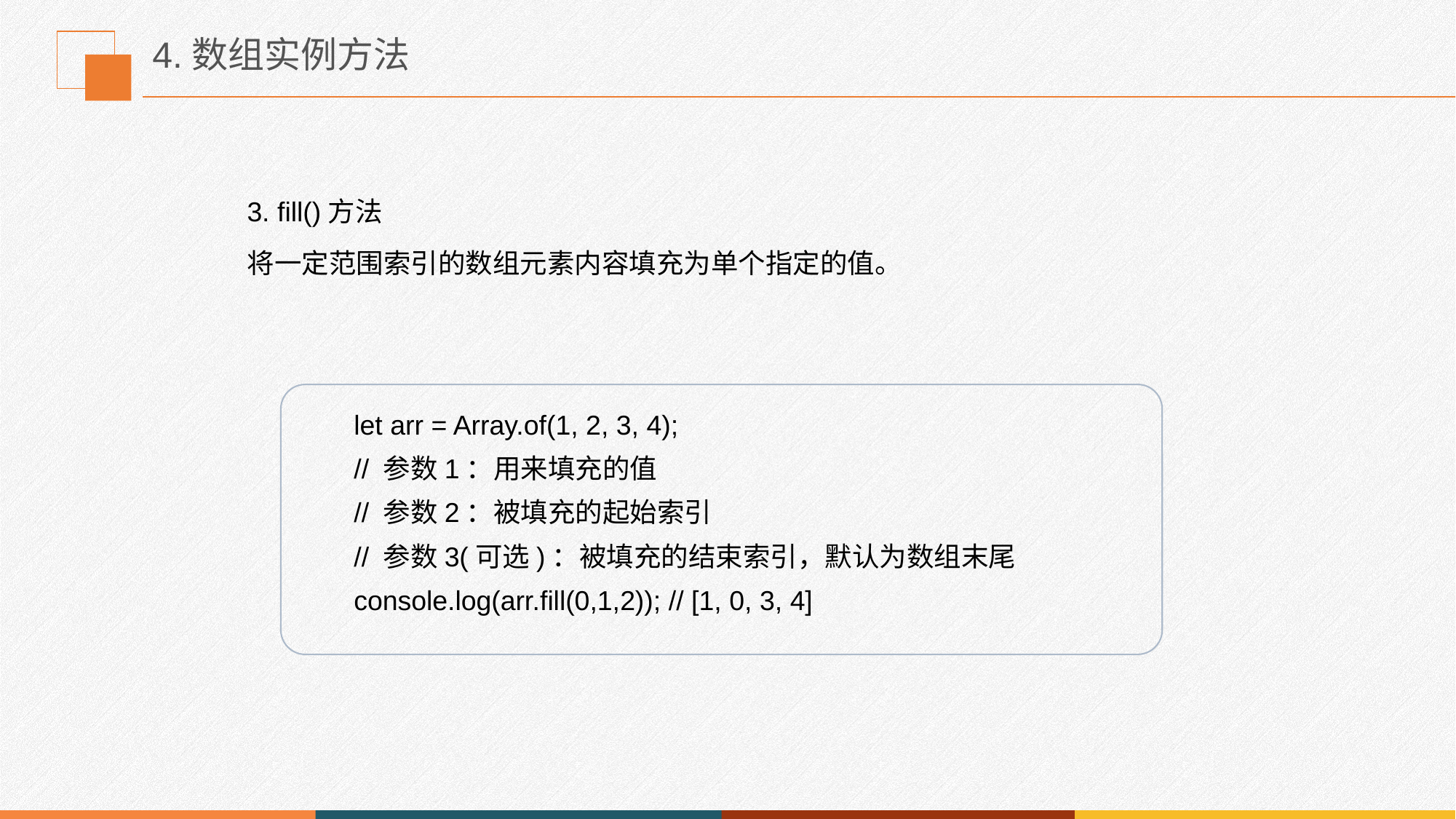

# 4.数组实例方法
3. fill()方法
将一定范围索引的数组元素内容填充为单个指定的值。

let arr = Array.of(1, 2, 3, 4);
// 参数1：用来填充的值
// 参数2：被填充的起始索引
// 参数3(可选)：被填充的结束索引，默认为数组末尾
console.log(arr.fill(0,1,2)); // [1, 0, 3, 4]